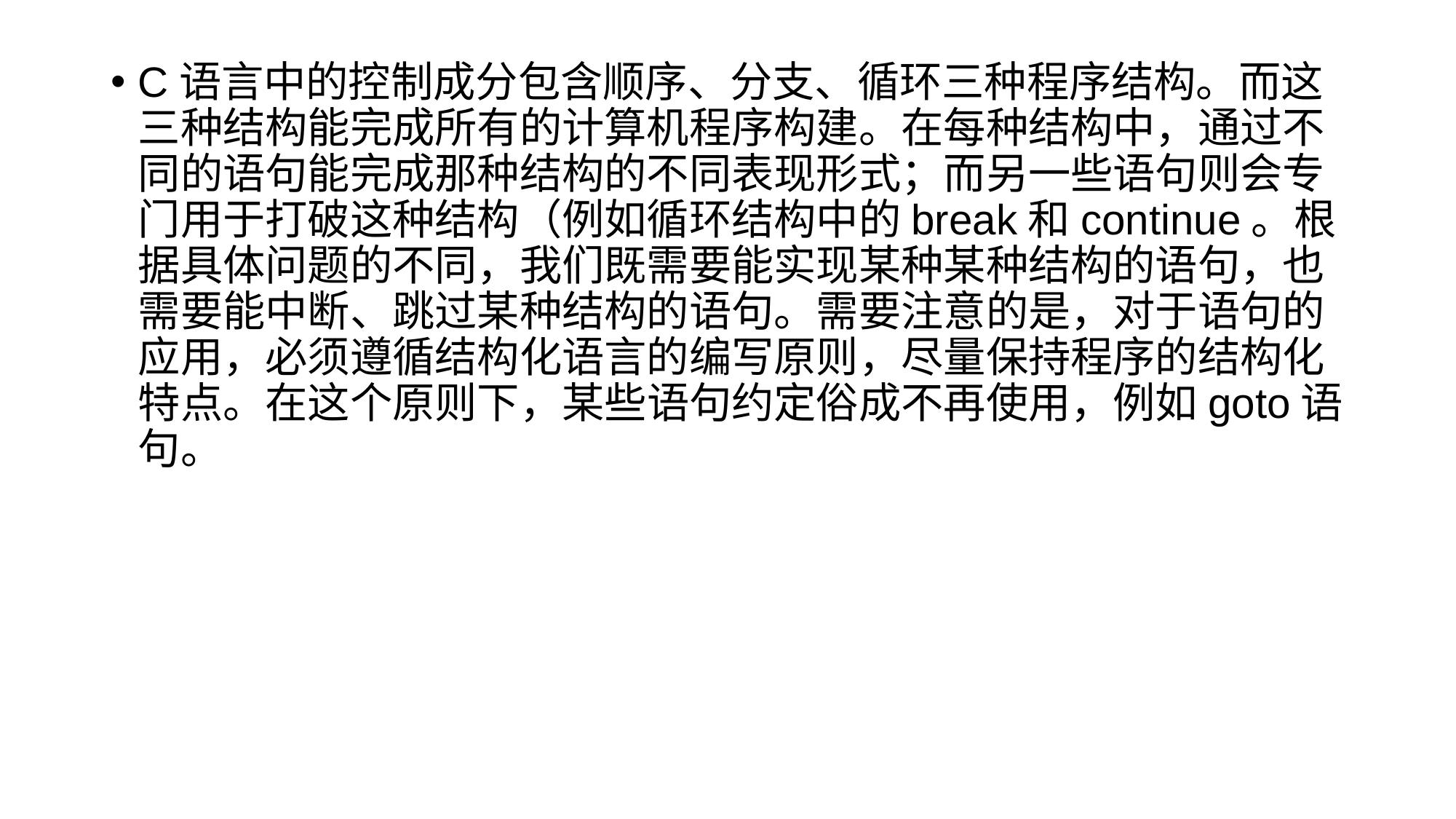

C语言中的控制成分包含顺序、分支、循环三种程序结构。而这三种结构能完成所有的计算机程序构建。在每种结构中，通过不同的语句能完成那种结构的不同表现形式；而另一些语句则会专门用于打破这种结构（例如循环结构中的break和continue。根据具体问题的不同，我们既需要能实现某种某种结构的语句，也需要能中断、跳过某种结构的语句。需要注意的是，对于语句的应用，必须遵循结构化语言的编写原则，尽量保持程序的结构化特点。在这个原则下，某些语句约定俗成不再使用，例如goto语句。